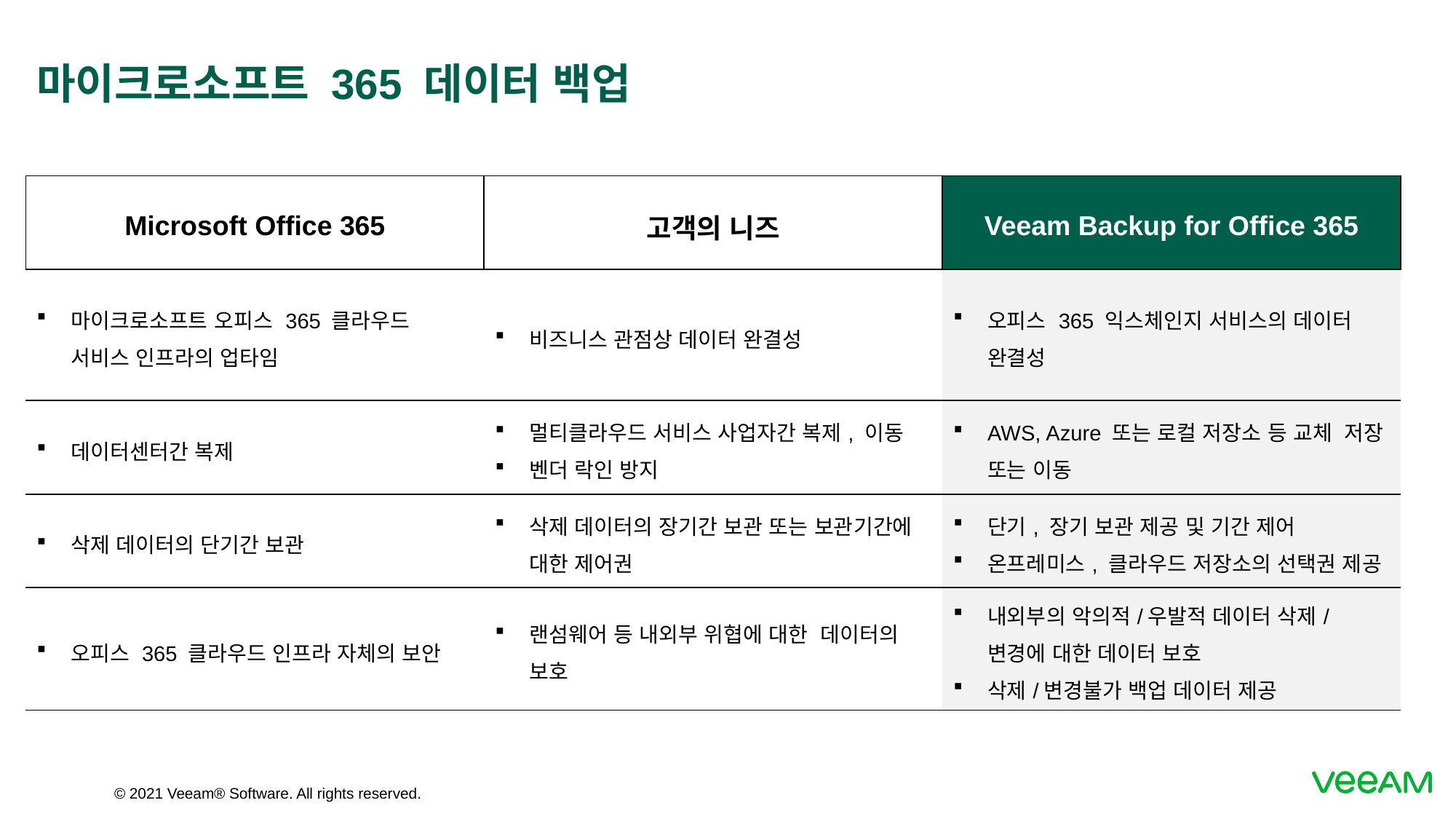

# 마이크로소프트 365 데이터 백업
| Microsoft Office 365 | 고객의 니즈 | Veeam Backup for Office 365 |
| --- | --- | --- |
| 마이크로소프트 오피스 365 클라우드 서비스 인프라의 업타임 | 비즈니스 관점상 데이터 완결성 | 오피스 365 익스체인지 서비스의 데이터 완결성 |
| 데이터센터간 복제 | 멀티클라우드 서비스 사업자간 복제, 이동 벤더 락인 방지 | AWS, Azure 또는 로컬 저장소 등 교체 저장 또는 이동 |
| 삭제 데이터의 단기간 보관 | 삭제 데이터의 장기간 보관 또는 보관기간에 대한 제어권 | 단기, 장기 보관 제공 및 기간 제어 온프레미스, 클라우드 저장소의 선택권 제공 |
| 오피스 365 클라우드 인프라 자체의 보안 | 랜섬웨어 등 내외부 위협에 대한 데이터의 보호 | 내외부의 악의적/우발적 데이터 삭제/변경에 대한 데이터 보호 삭제/변경불가 백업 데이터 제공 |